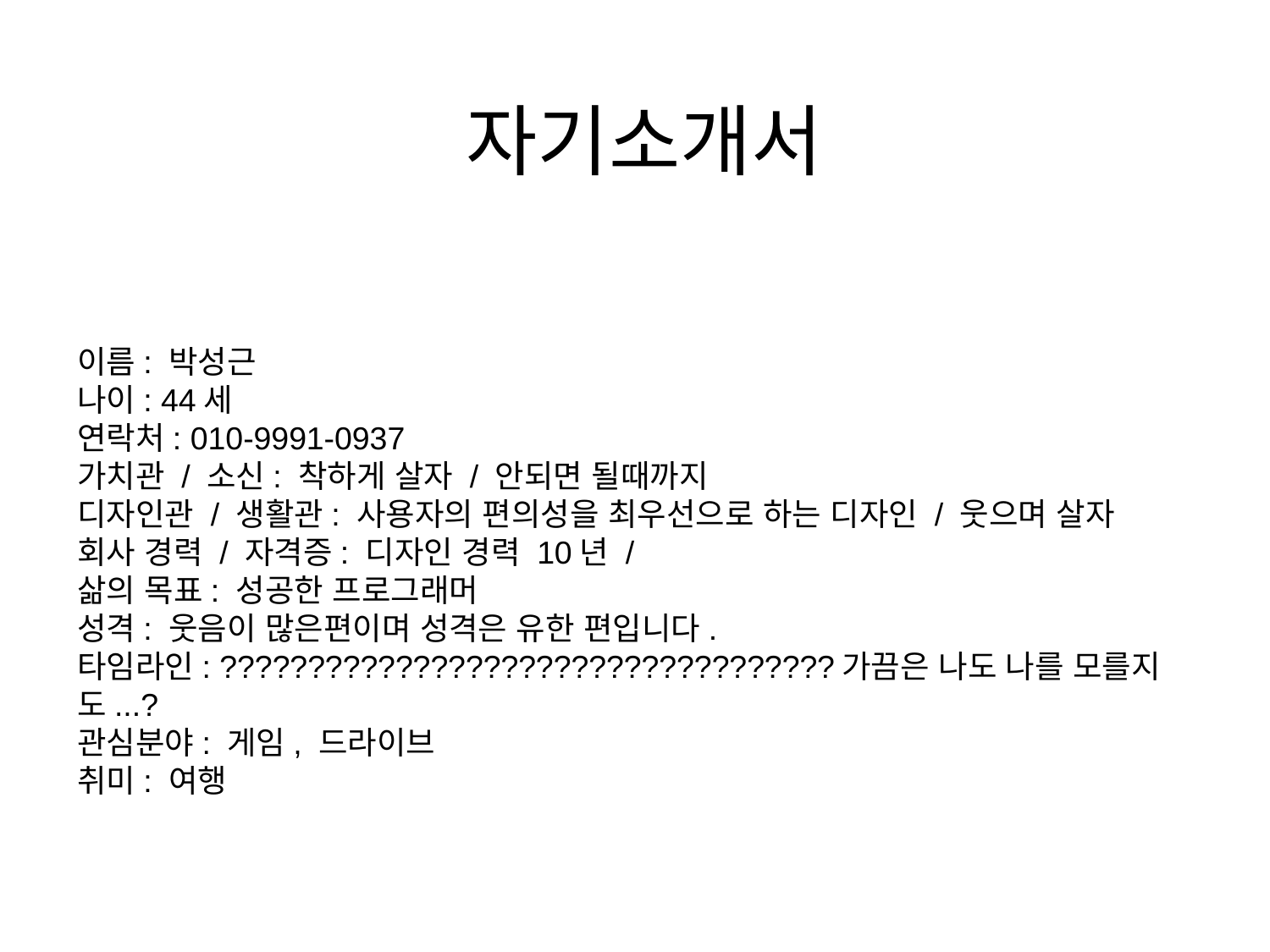

# 자기소개서
이름: 박성근
나이: 44세
연락처: 010-9991-0937
가치관 / 소신: 착하게 살자 / 안되면 될때까지
디자인관 / 생활관: 사용자의 편의성을 최우선으로 하는 디자인 / 웃으며 살자
회사 경력 / 자격증: 디자인 경력 10년 /
삶의 목표: 성공한 프로그래머
성격: 웃음이 많은편이며 성격은 유한 편입니다.
타임라인: ???????????????????????????????????가끔은 나도 나를 모를지도...?
관심분야: 게임, 드라이브
취미: 여행